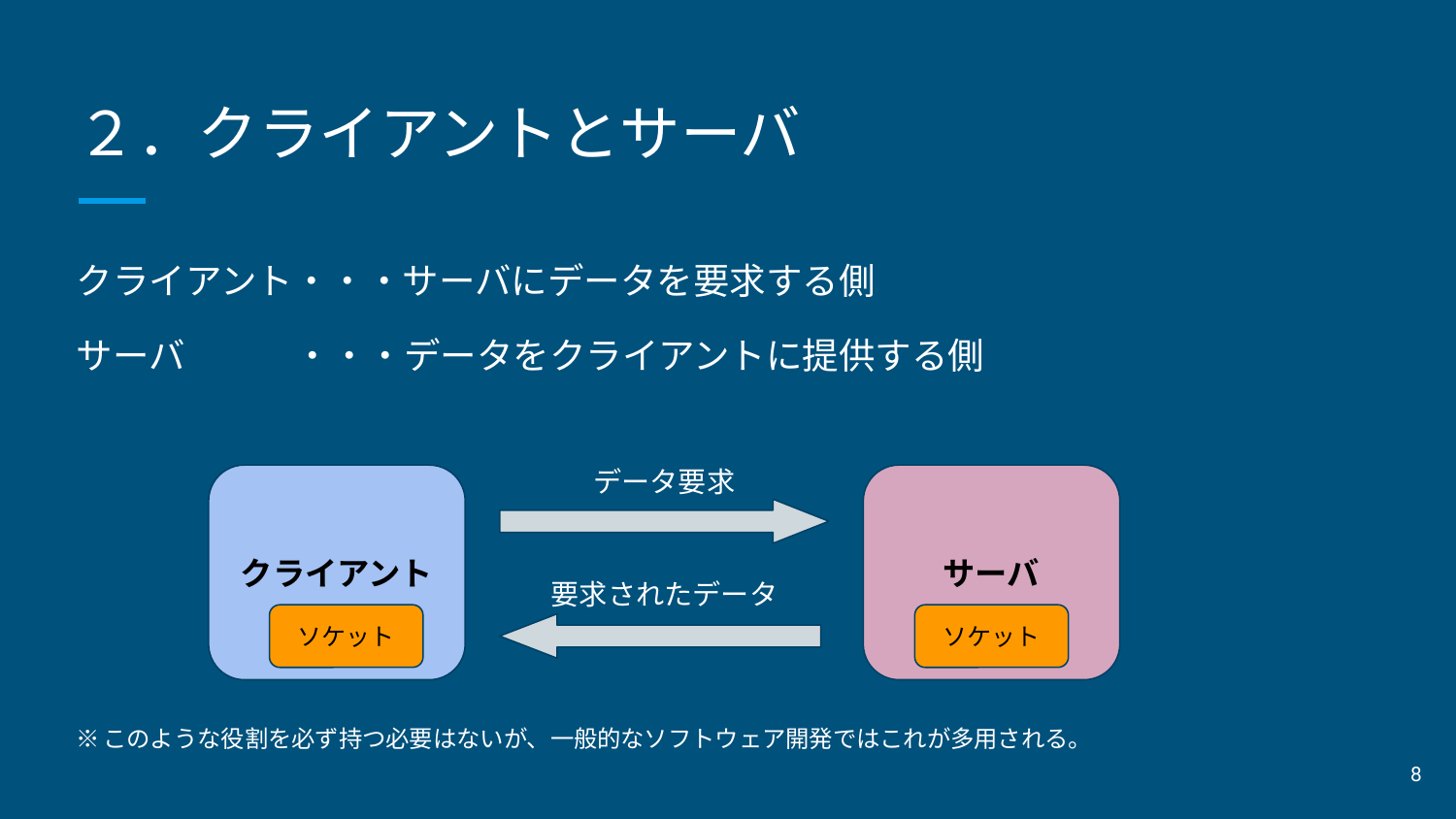

# ２．クライアントとサーバ
クライアント・・・サーバにデータを要求する側
サーバ　　　・・・データをクライアントに提供する側
データ要求
クライアント
サーバ

要求されたデータ
ソケット
ソケット

※このような役割を必ず持つ必要はないが、一般的なソフトウェア開発ではこれが多用される。
8